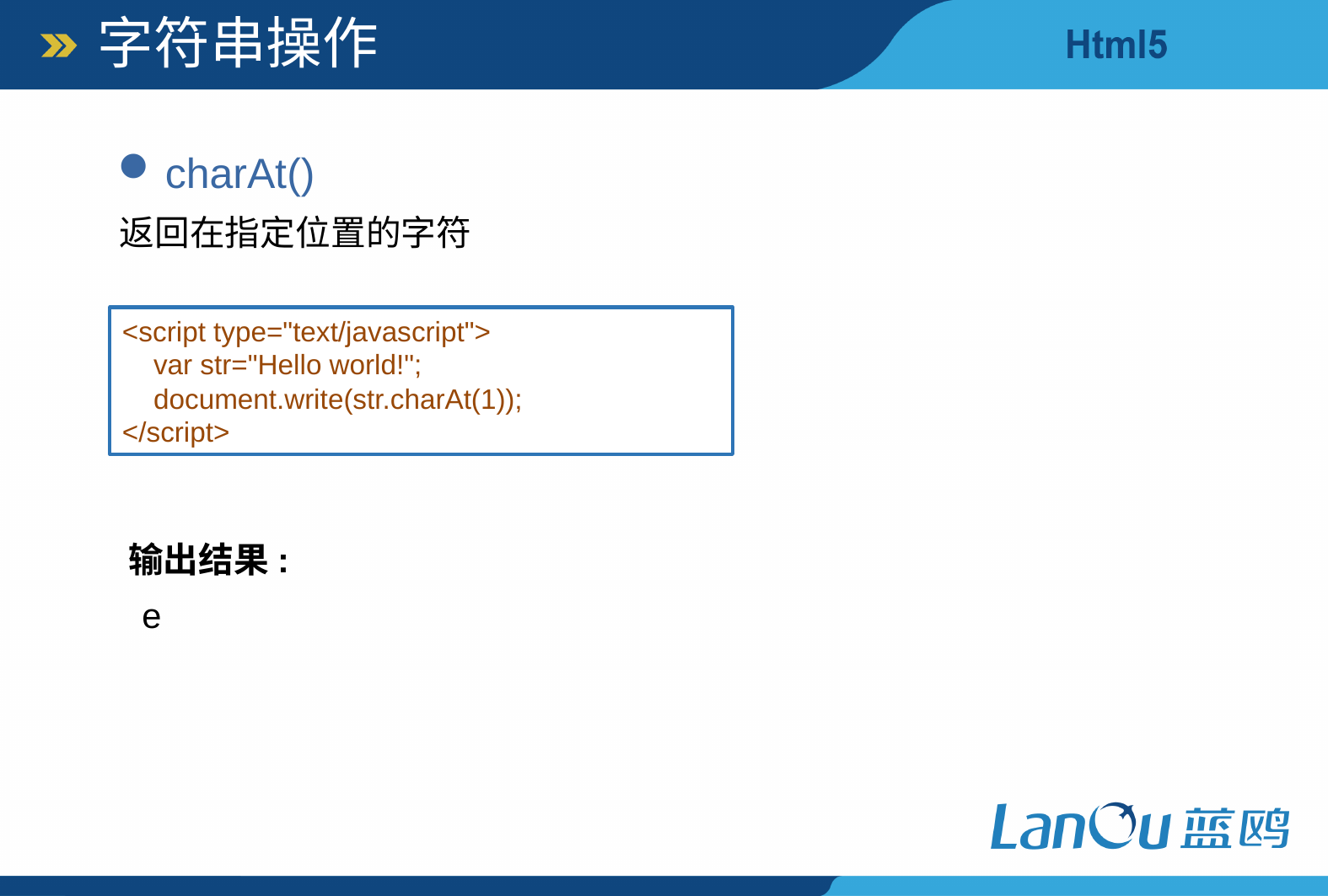

字符串操作
charAt()
返回在指定位置的字符
<script type="text/javascript">
    var str="Hello world!";
    document.write(str.charAt(1));
</script>
输出结果:
e